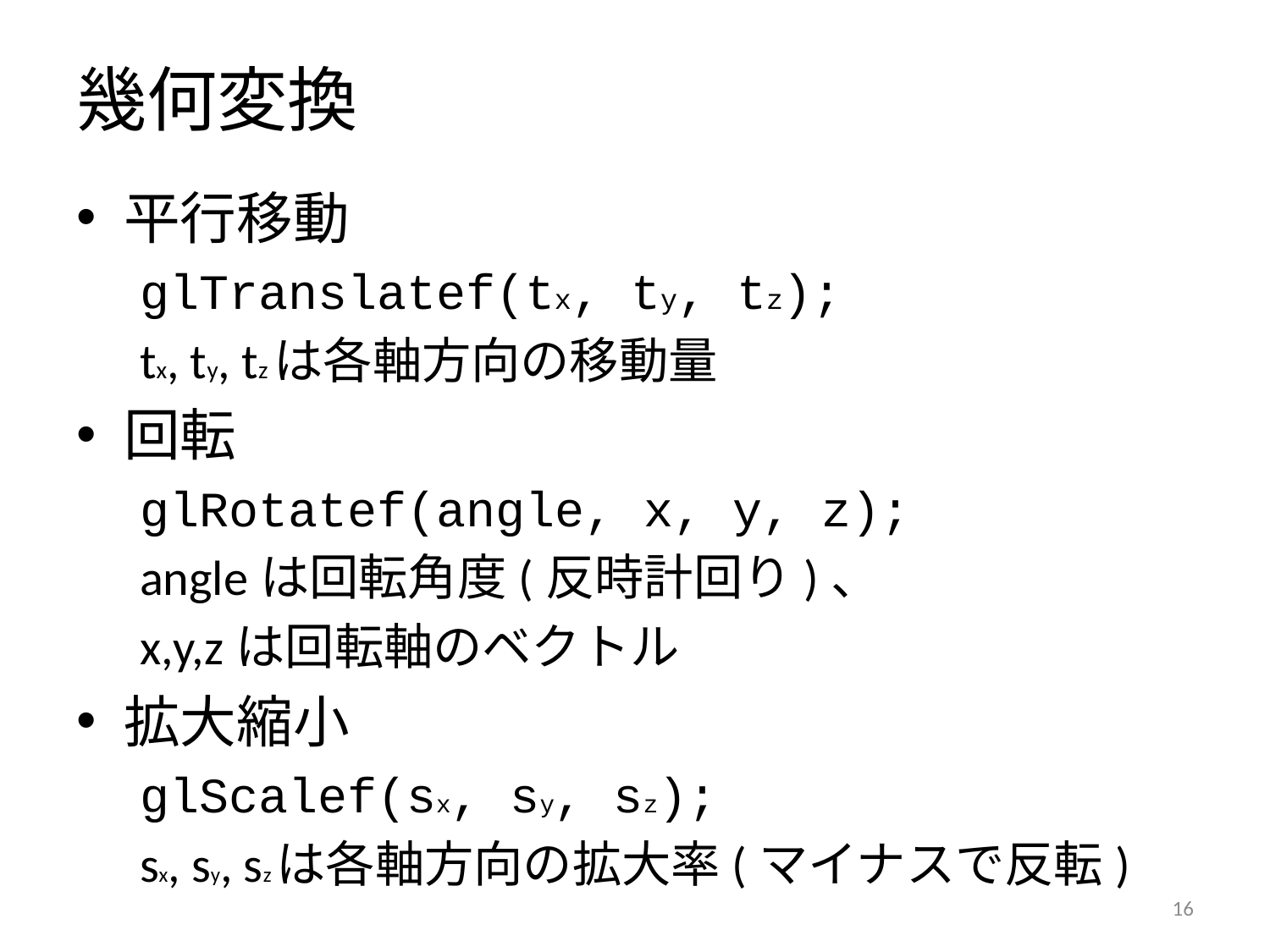

# 幾何変換
平行移動
glTranslatef(tx, ty, tz);
tx, ty, tzは各軸方向の移動量
回転
glRotatef(angle, x, y, z);
angleは回転角度(反時計回り)、
x,y,zは回転軸のベクトル
拡大縮小
glScalef(sx, sy, sz);
sx, sy, szは各軸方向の拡大率(マイナスで反転)

16